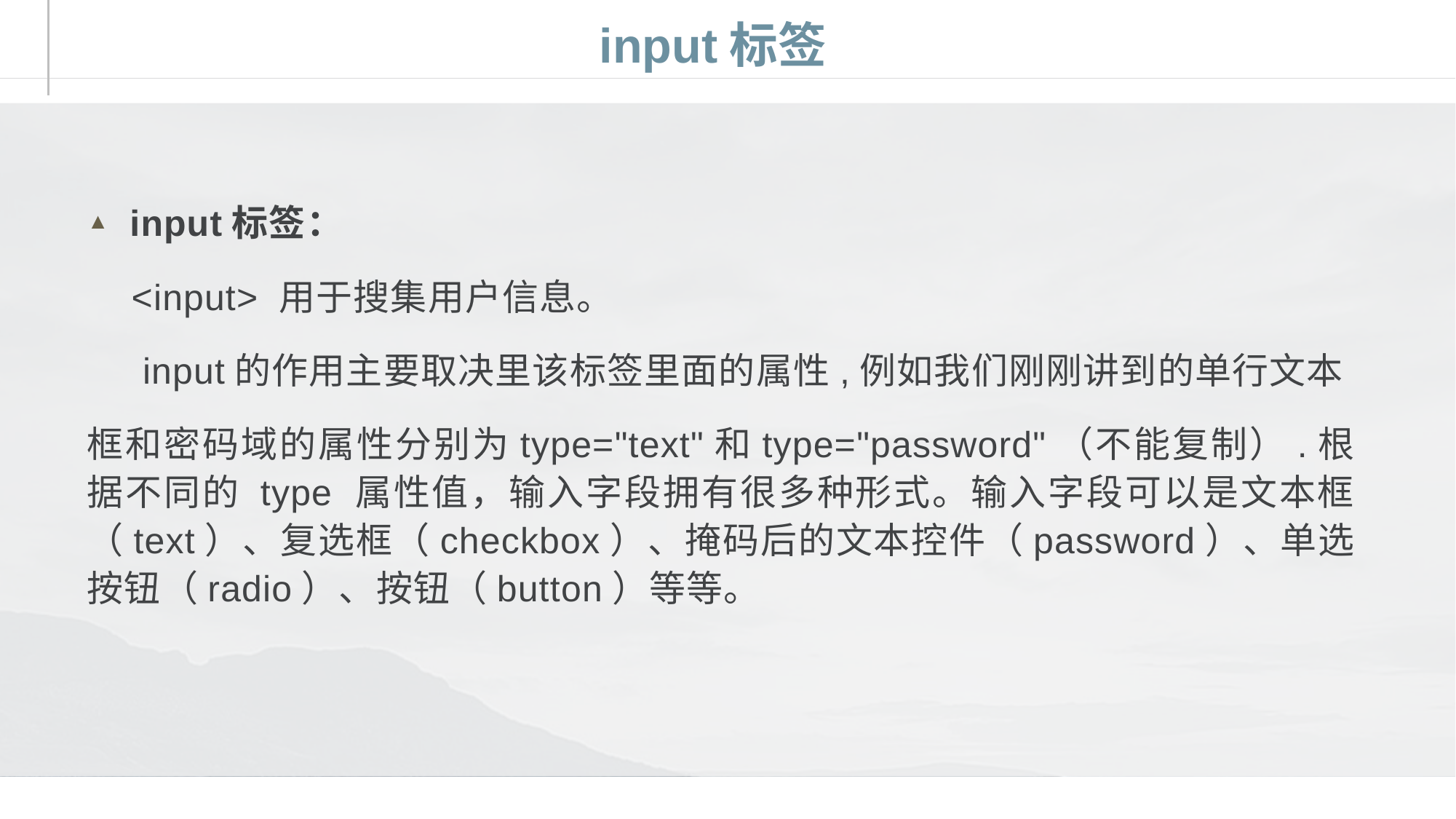

# input标签

input标签：
    <input> 用于搜集用户信息。
     input的作用主要取决里该标签里面的属性,例如我们刚刚讲到的单行文本
框和密码域的属性分别为type="text"和type="password"（不能复制）.根据不同的 type 属性值，输入字段拥有很多种形式。输入字段可以是文本框（text）、复选框（checkbox）、掩码后的文本控件（password）、单选按钮（radio）、按钮（button）等等。